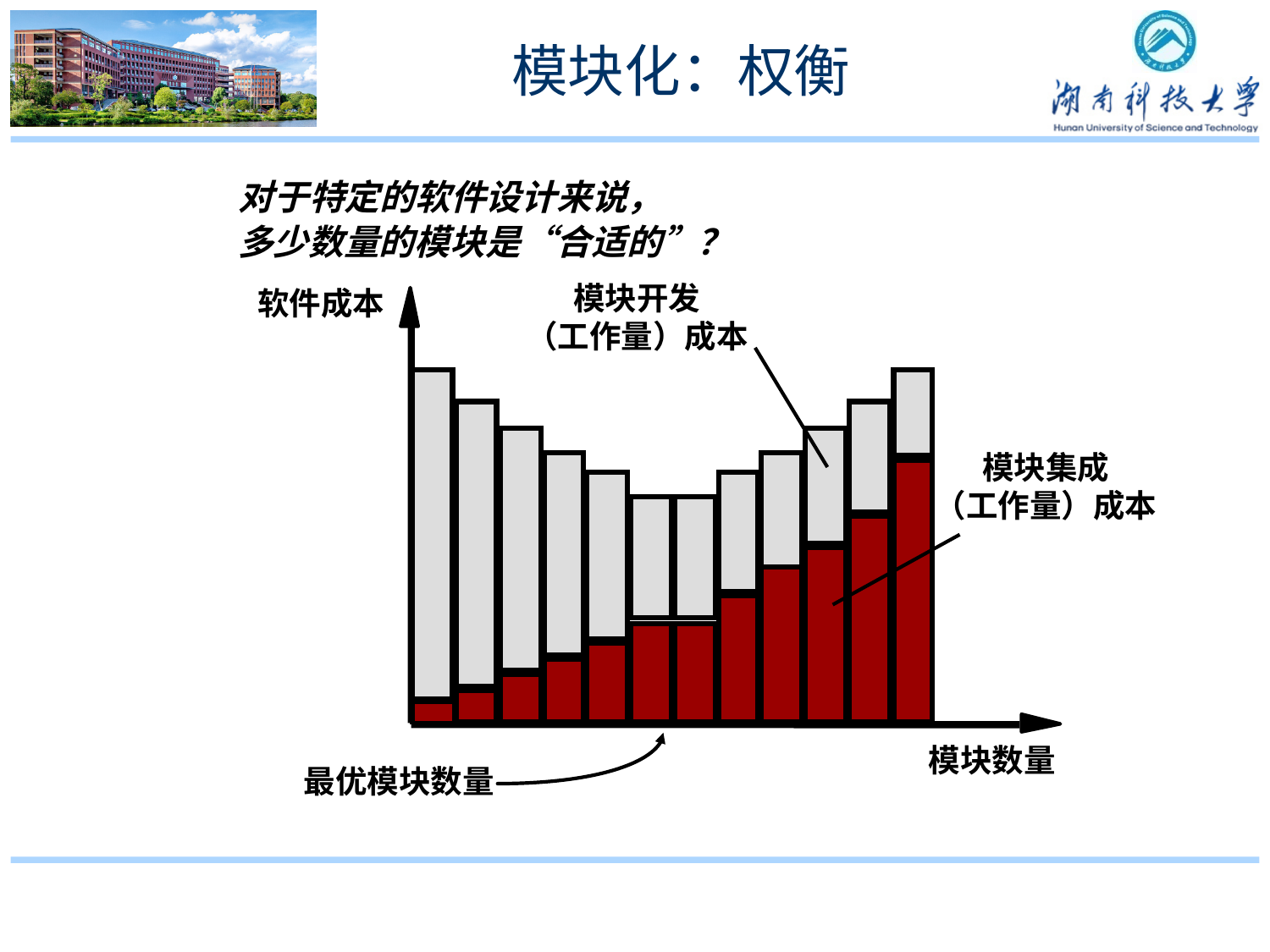

# 模块化：权衡
对于特定的软件设计来说，
多少数量的模块是“合适的”？
模块开发
（工作量）成本
      软件成本

模块集成
（工作量）成本

模块数量
最优模块数量
17